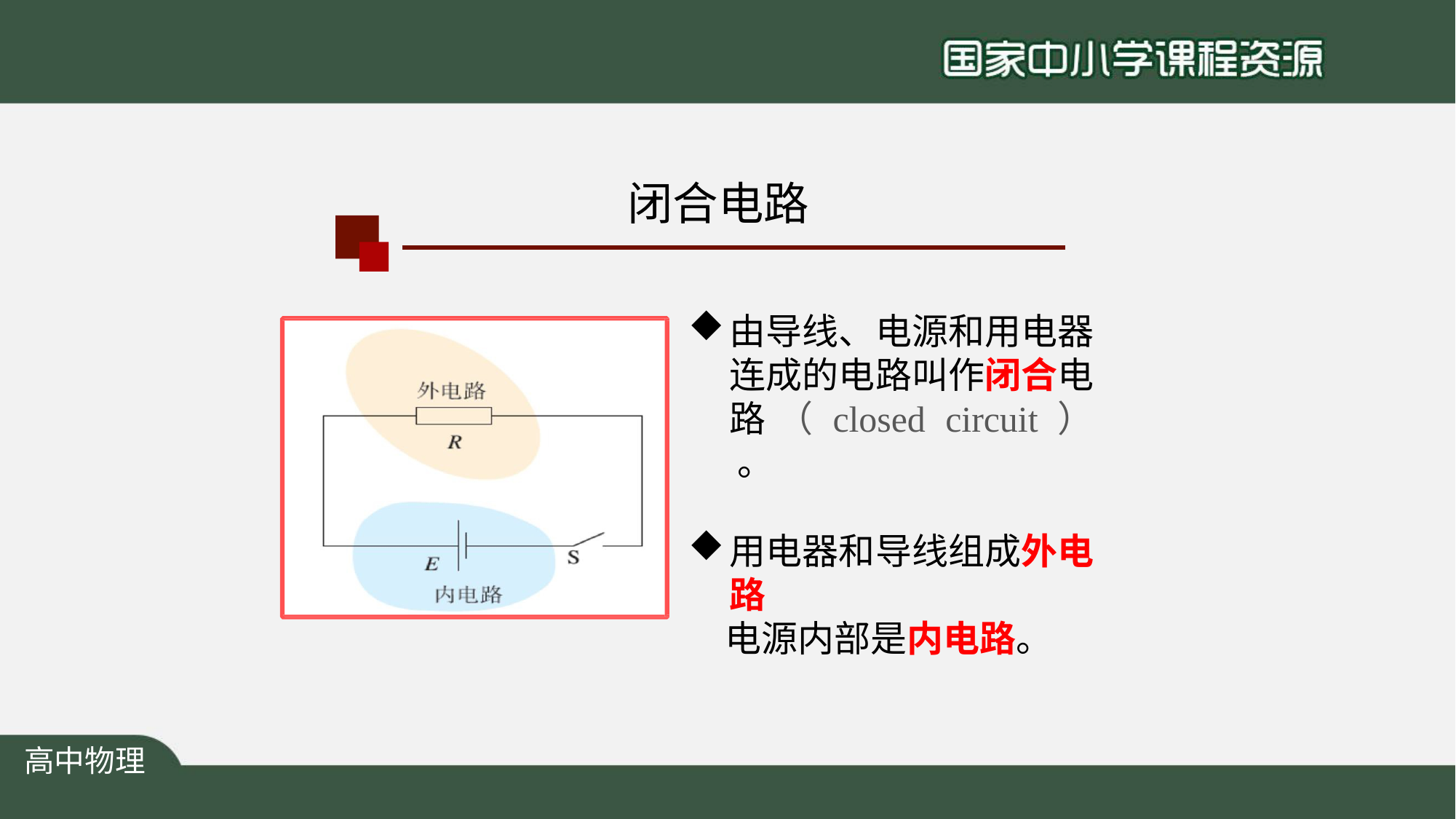

# 闭合电路

由导线、电源和用电器 连成的电路叫作闭合电 路（closed circuit） 。

用电器和导线组成外电 路
电源内部是内电路。

高中物理